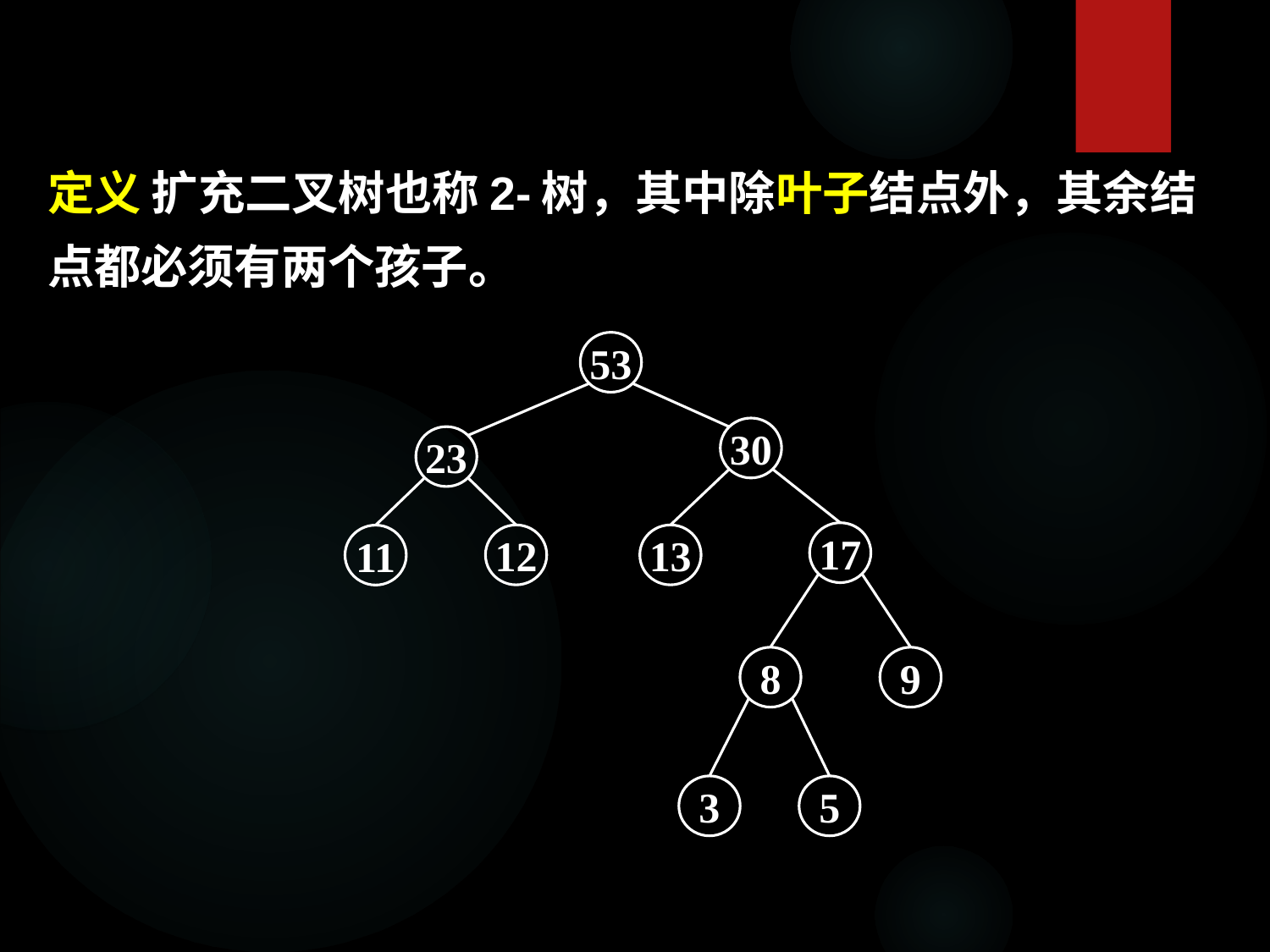

定义 扩充二叉树也称2-树，其中除叶子结点外，其余结点都必须有两个孩子。
53
30
23
17
12
13
11
8
9
3
5